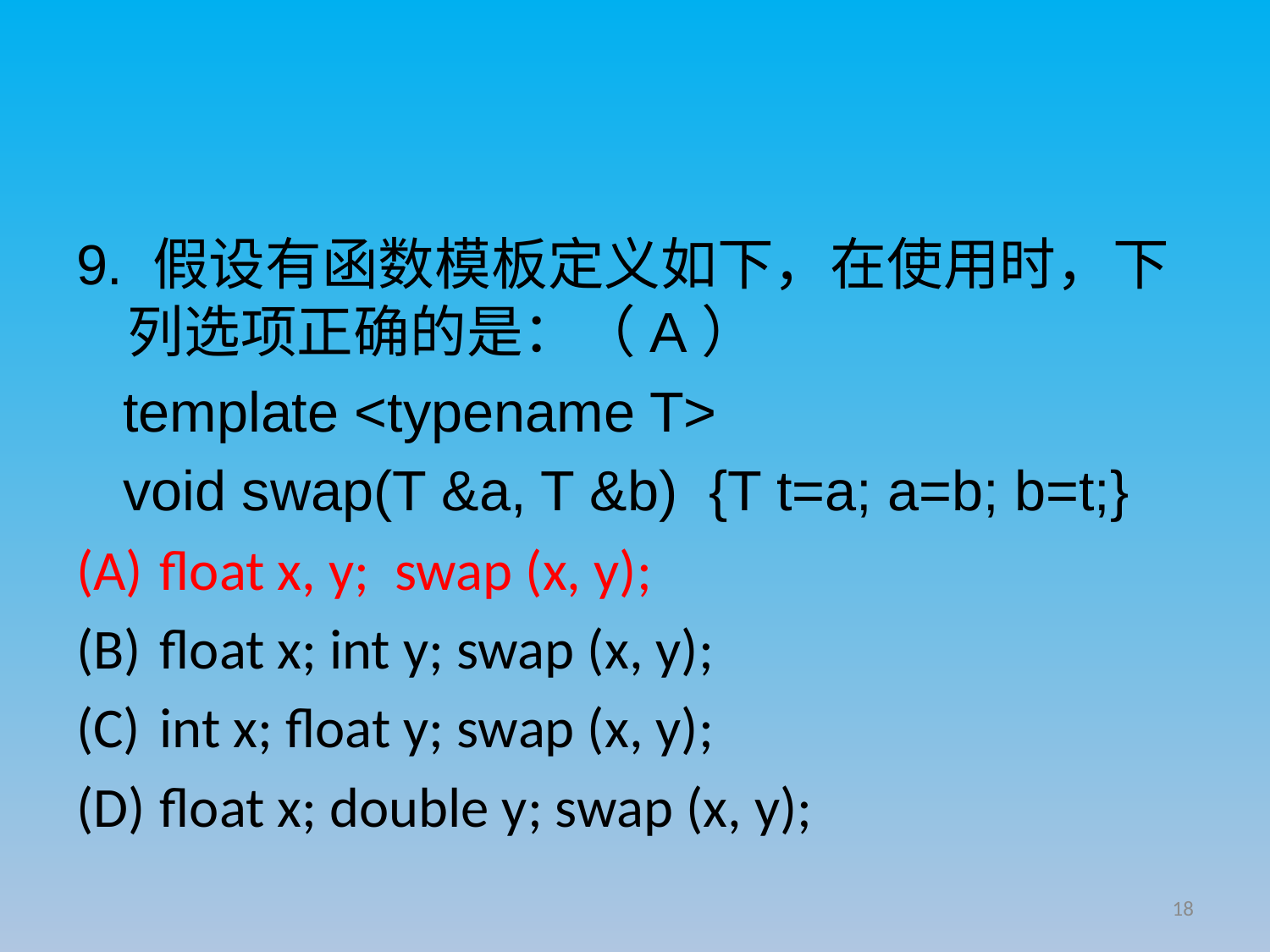

#
9. 假设有函数模板定义如下，在使用时，下列选项正确的是：（A）
   template <typename T>
   void swap(T &a, T &b)  {T t=a; a=b; b=t;}
float x, y;  swap (x, y);
float x; int y; swap (x, y);
int x; float y; swap (x, y);
float x; double y; swap (x, y);

18